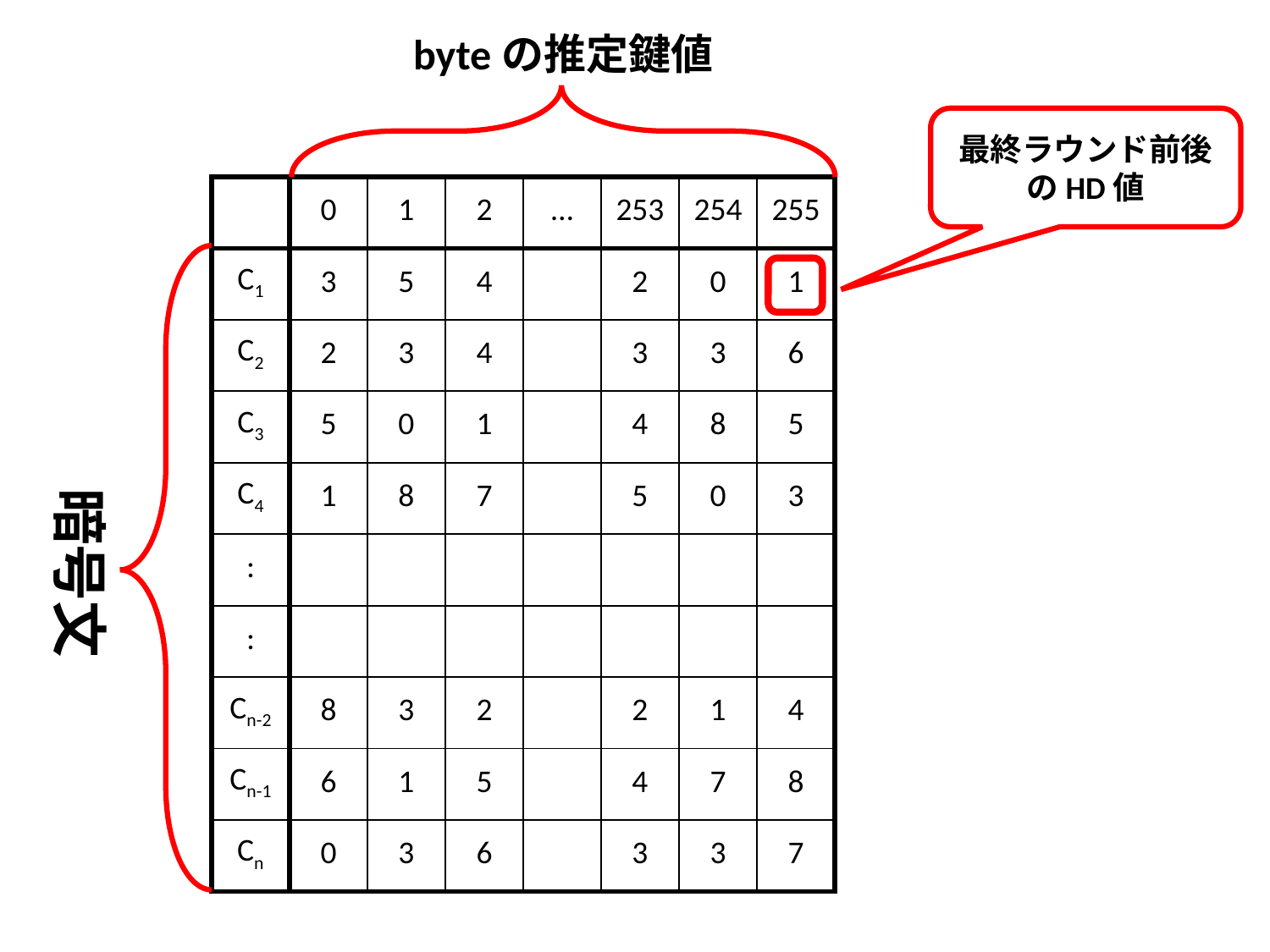

byteの推定鍵値
最終ラウンド前後
のHD値
|  | 0 | 1 | 2 | … | 253 | 254 | 255 |
| --- | --- | --- | --- | --- | --- | --- | --- |
| C1 | 3 | 5 | 4 |  | 2 | 0 | 1 |
| C2 | 2 | 3 | 4 |  | 3 | 3 | 6 |
| C3 | 5 | 0 | 1 |  | 4 | 8 | 5 |
| C4 | 1 | 8 | 7 |  | 5 | 0 | 3 |
| : |  |  |  |  |  |  |  |
| : |  |  |  |  |  |  |  |
| Cn-2 | 8 | 3 | 2 |  | 2 | 1 | 4 |
| Cn-1 | 6 | 1 | 5 |  | 4 | 7 | 8 |
| Cn | 0 | 3 | 6 |  | 3 | 3 | 7 |

暗号文